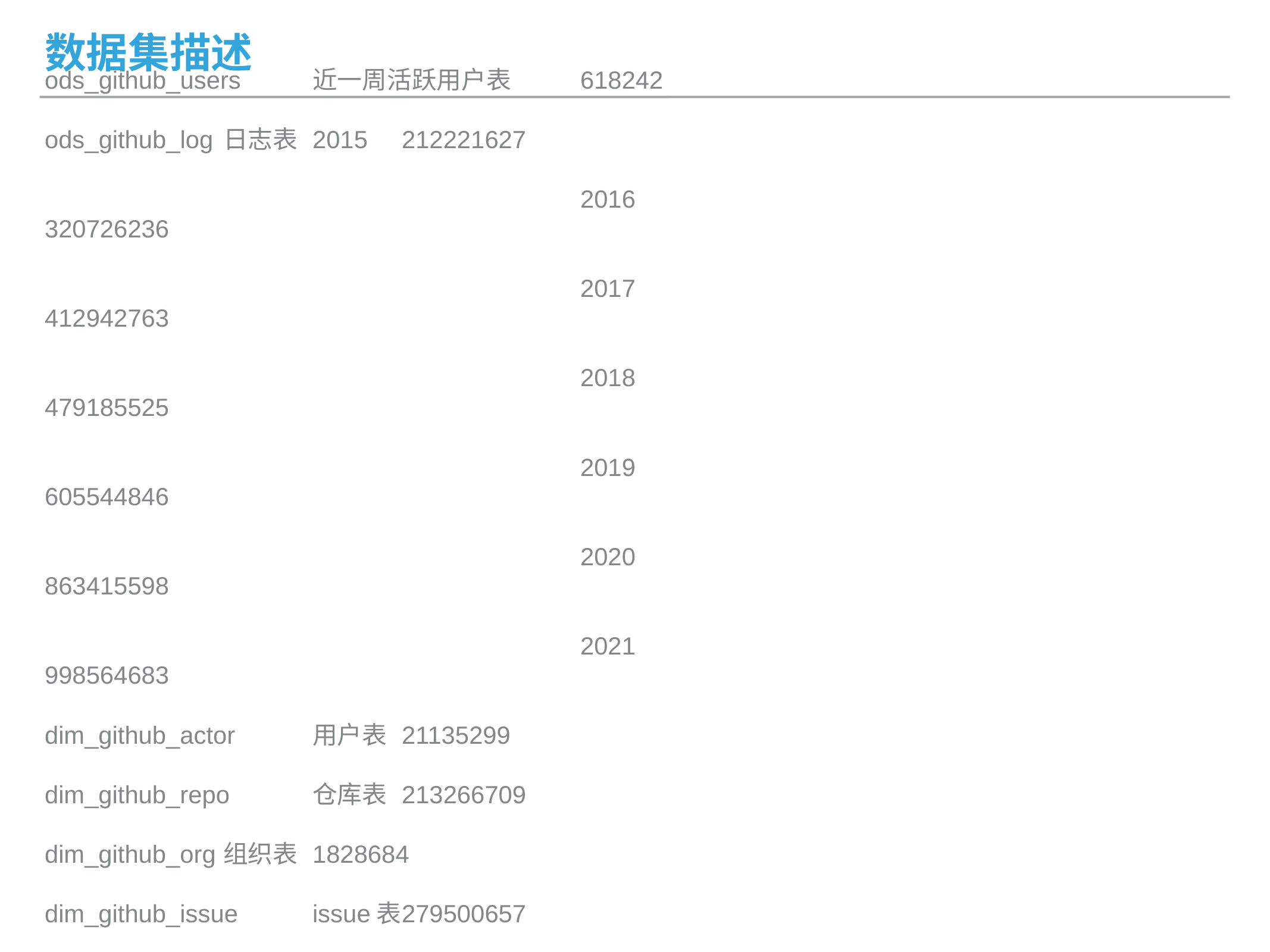

# 数据集描述
ods_github_users	近一周活跃用户表	618242
ods_github_log	日志表	2015	212221627
						2016	320726236
						2017 	412942763
						2018 	479185525
						2019	605544846
						2020	863415598
						2021	998564683
dim_github_actor	用户表	21135299
dim_github_repo	仓库表	213266709
dim_github_org	组织表	1828684
dim_github_issue	issue表	279500657
dim_github_pr		pr表		177141328